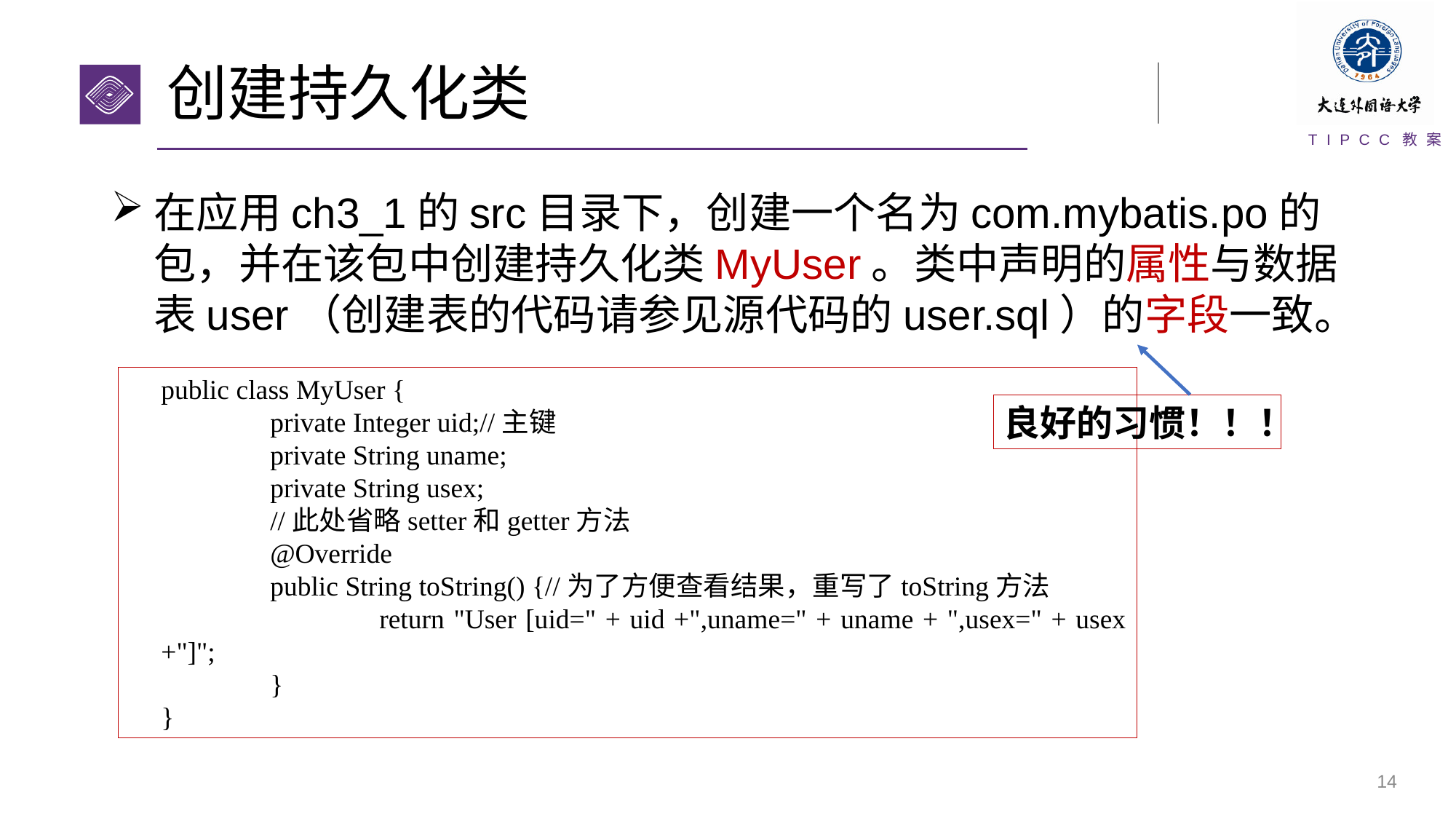

# 创建持久化类
在应用ch3_1的src目录下，创建一个名为com.mybatis.po的包，并在该包中创建持久化类MyUser。类中声明的属性与数据表user（创建表的代码请参见源代码的user.sql）的字段一致。
public class MyUser {
	private Integer uid;//主键
	private String uname;
	private String usex;
	//此处省略setter和getter方法
	@Override
	public String toString() {//为了方便查看结果，重写了toString方法
		return "User [uid=" + uid +",uname=" + uname + ",usex=" + usex +"]";
	}
}
良好的习惯！！！
14